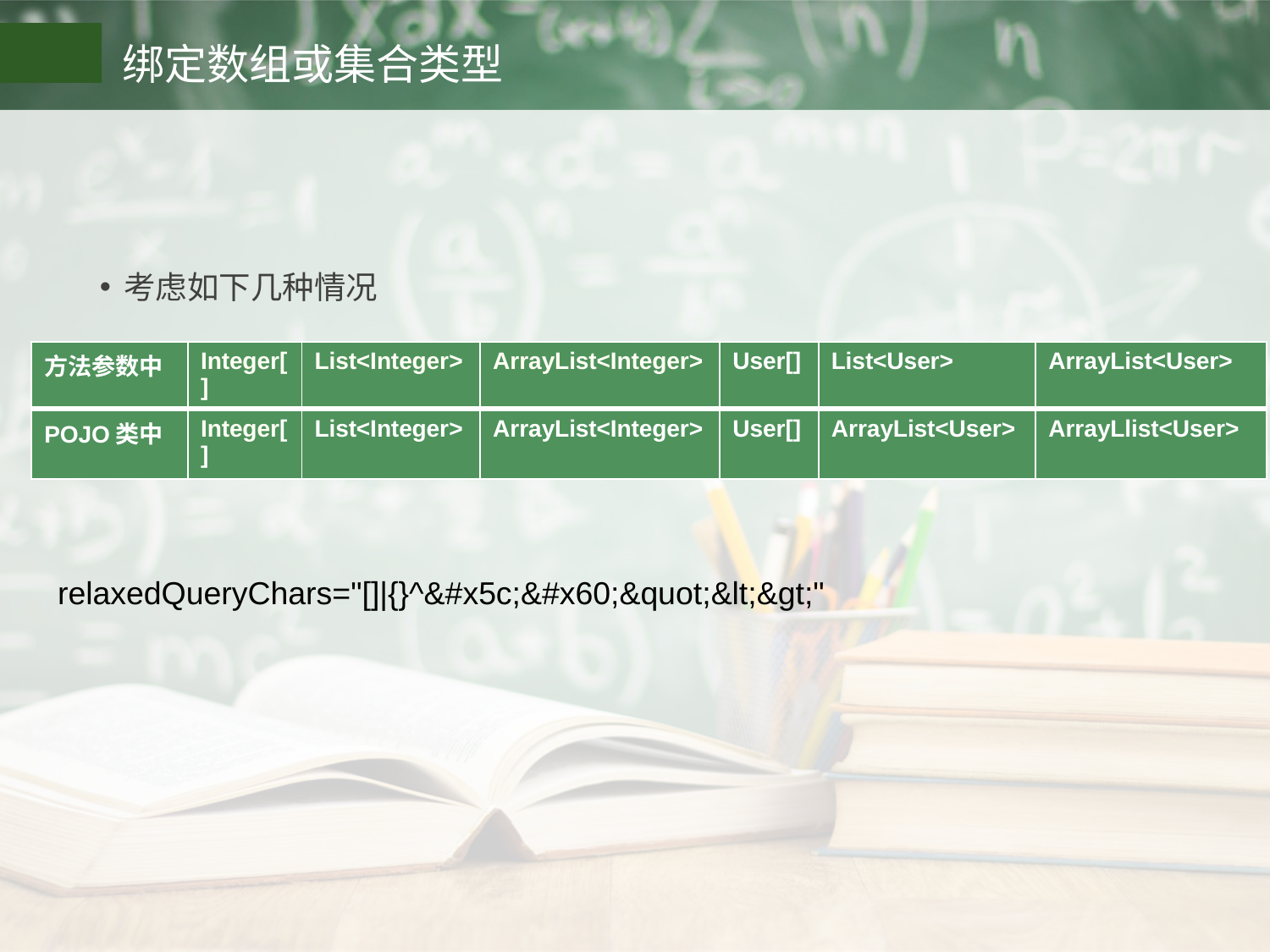

# 绑定数组或集合类型
考虑如下几种情况

| 方法参数中 | Integer[] | List<Integer> | ArrayList<Integer> | User[] | List<User> | ArrayList<User> |
| --- | --- | --- | --- | --- | --- | --- |
| POJO类中 | Integer[] | List<Integer> | ArrayList<Integer> | User[] | ArrayList<User> | ArrayLlist<User> |
relaxedQueryChars="[]|{}^&#x5c;&#x60;&quot;&lt;&gt;"